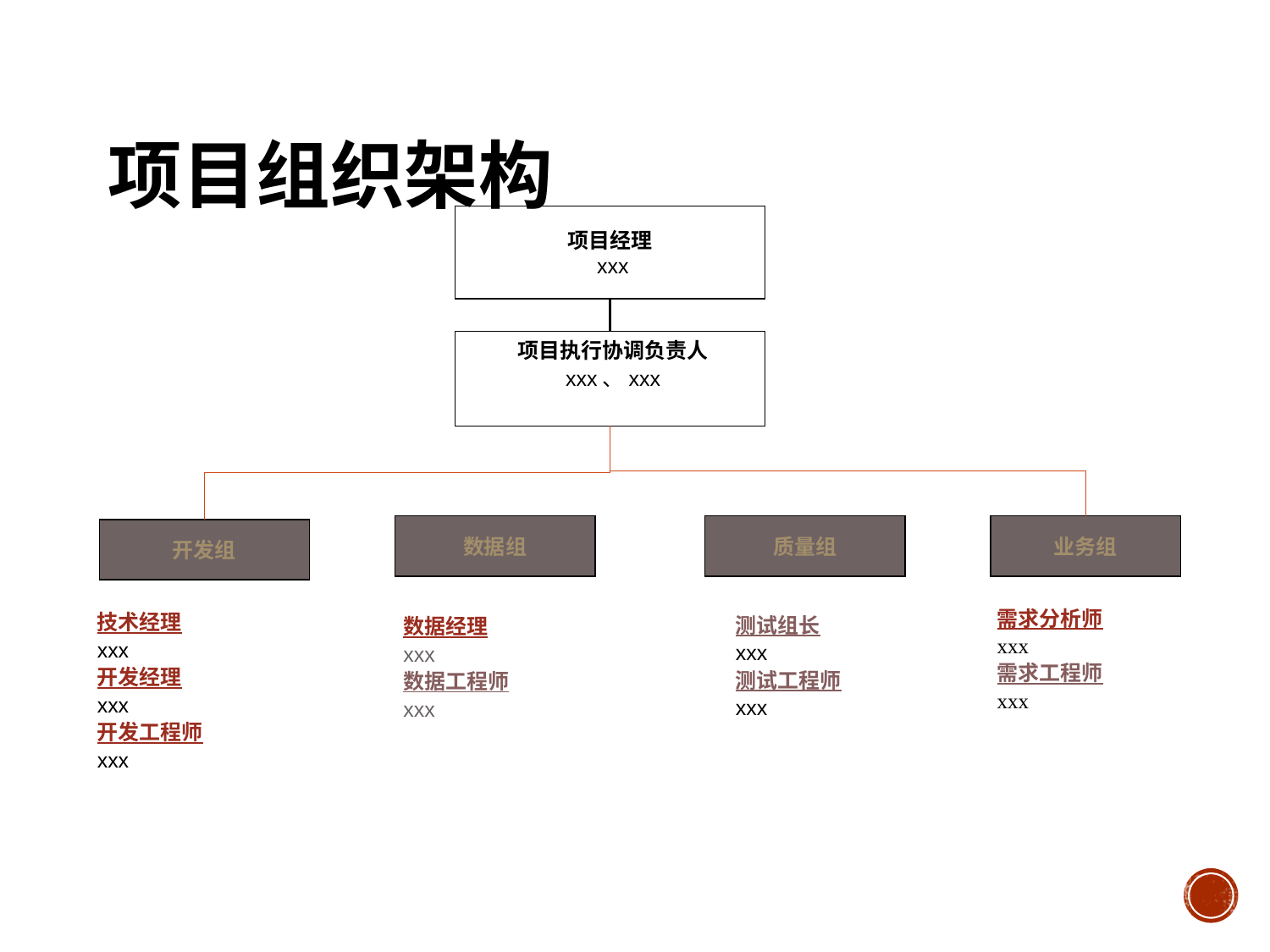

# 项目组织架构
项目经理
 xxx
项目执行协调负责人
xxx、xxx
数据组
质量组
业务组
开发组
需求分析师
xxx
需求工程师
xxx
技术经理
xxx
开发经理
xxx
开发工程师
xxx
测试组长
xxx
测试工程师
xxx

数据经理
xxx
数据工程师
xxx